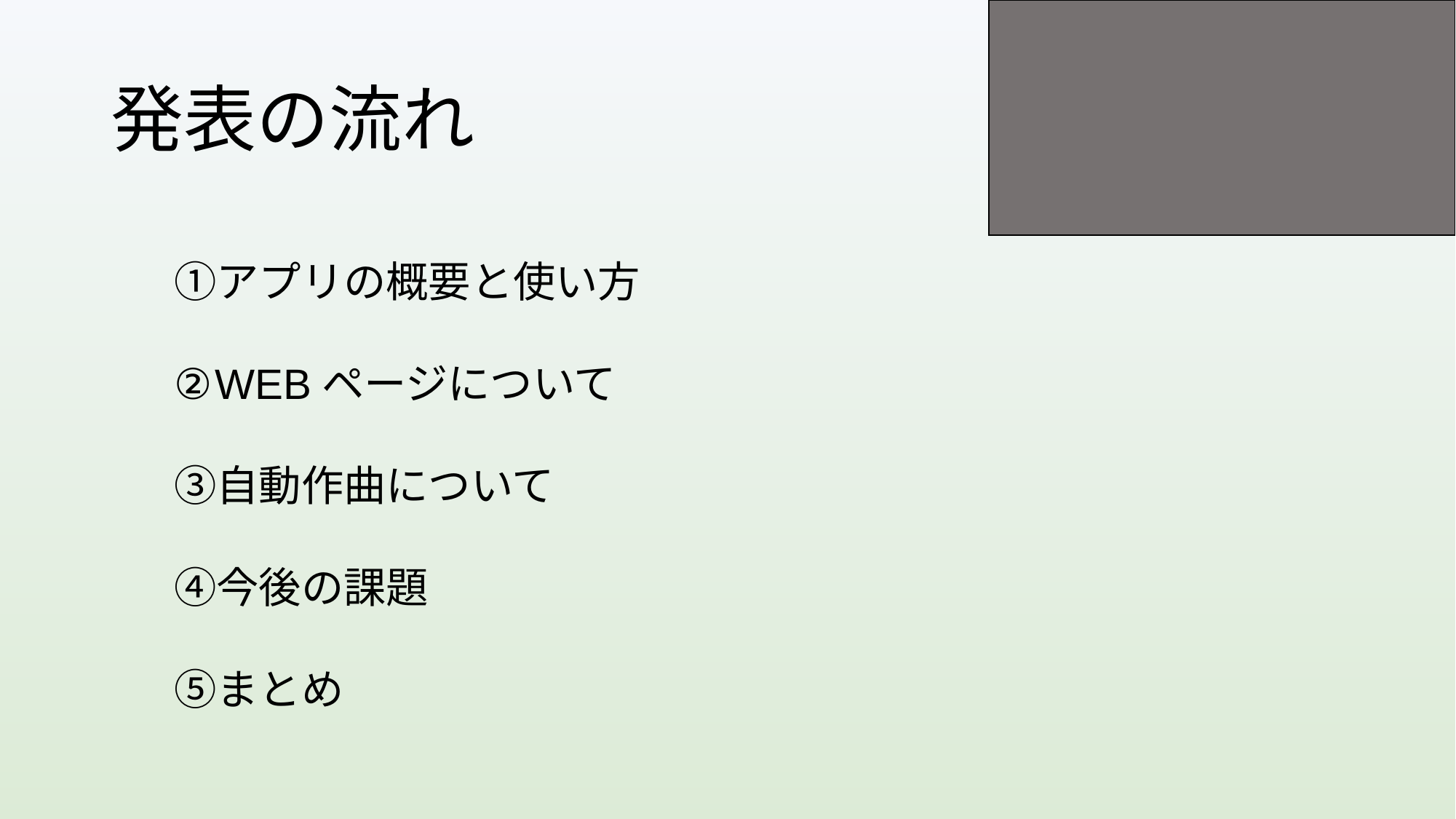

# 発表の流れ
アプリの概要と使い方

WEBページについて

自動作曲について

今後の課題

まとめ